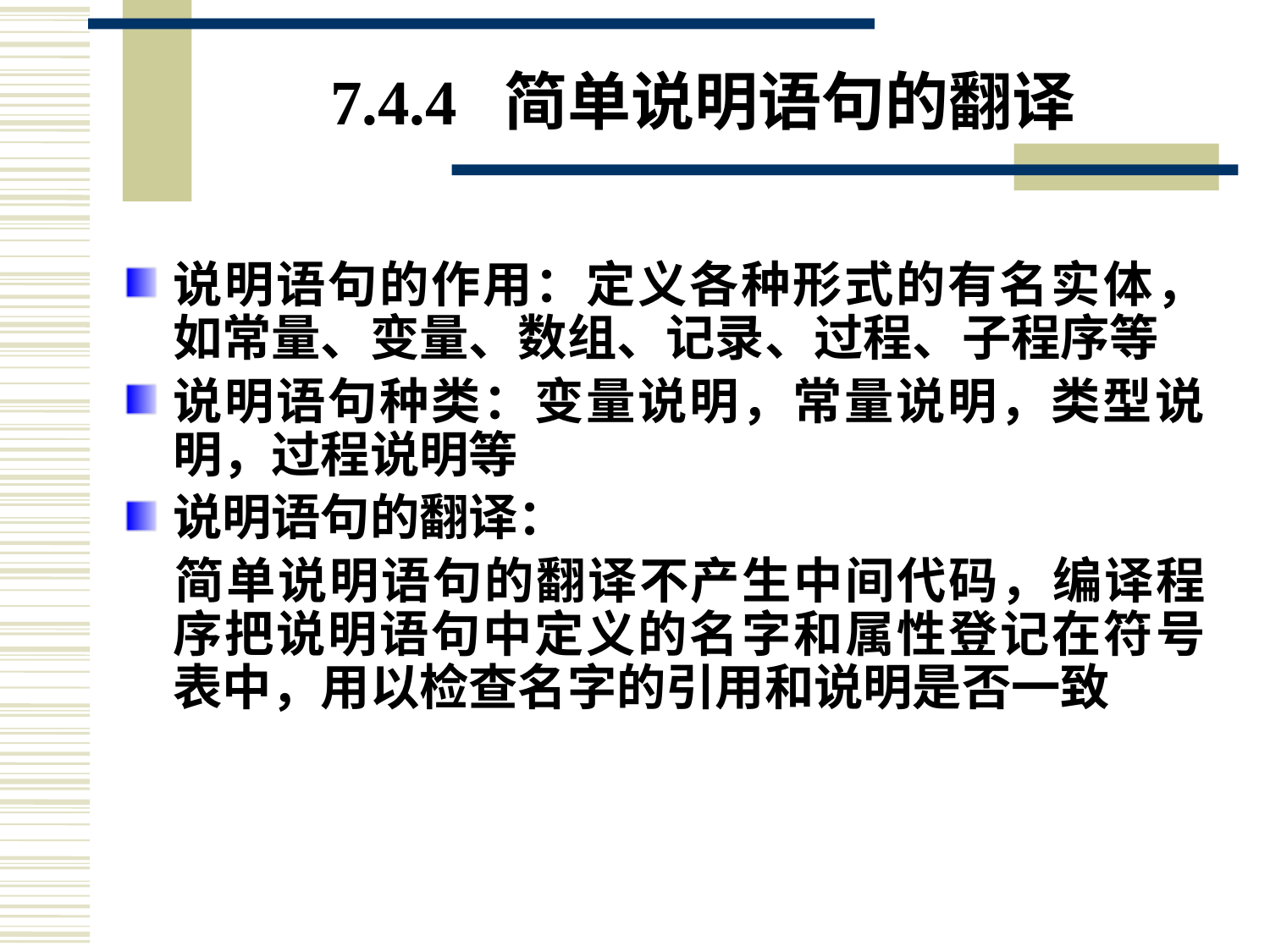

# 7.4.4  简单说明语句的翻译
说明语句的作用：定义各种形式的有名实体，如常量、变量、数组、记录、过程、子程序等
说明语句种类：变量说明，常量说明，类型说明，过程说明等
说明语句的翻译：
	简单说明语句的翻译不产生中间代码，编译程序把说明语句中定义的名字和属性登记在符号表中，用以检查名字的引用和说明是否一致